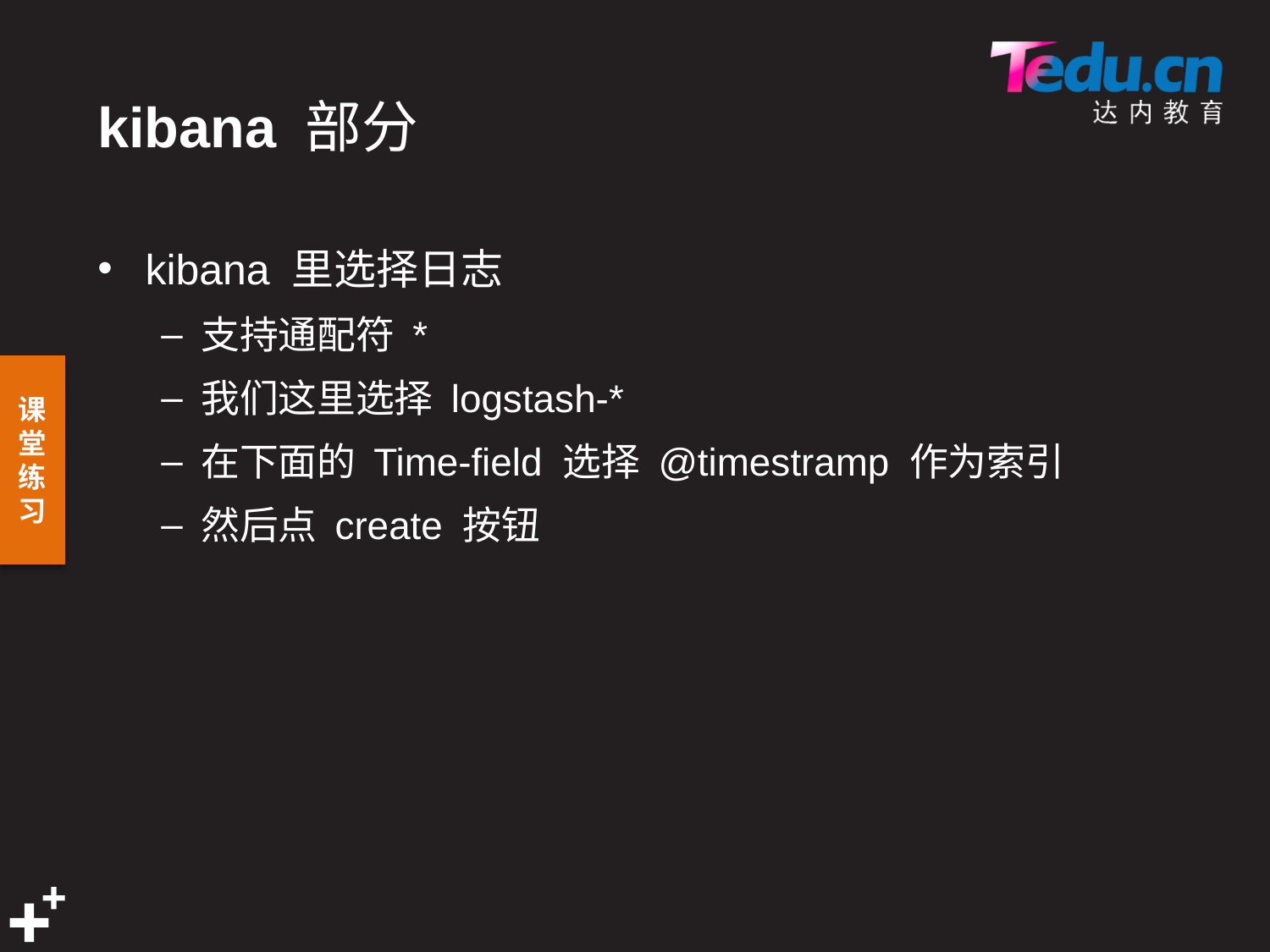

# kibana 部分
kibana 里选择日志
支持通配符 *
我们这里选择 logstash-*
在下面的 Time-field 选择 @timestramp 作为索引
然后点 create 按钮